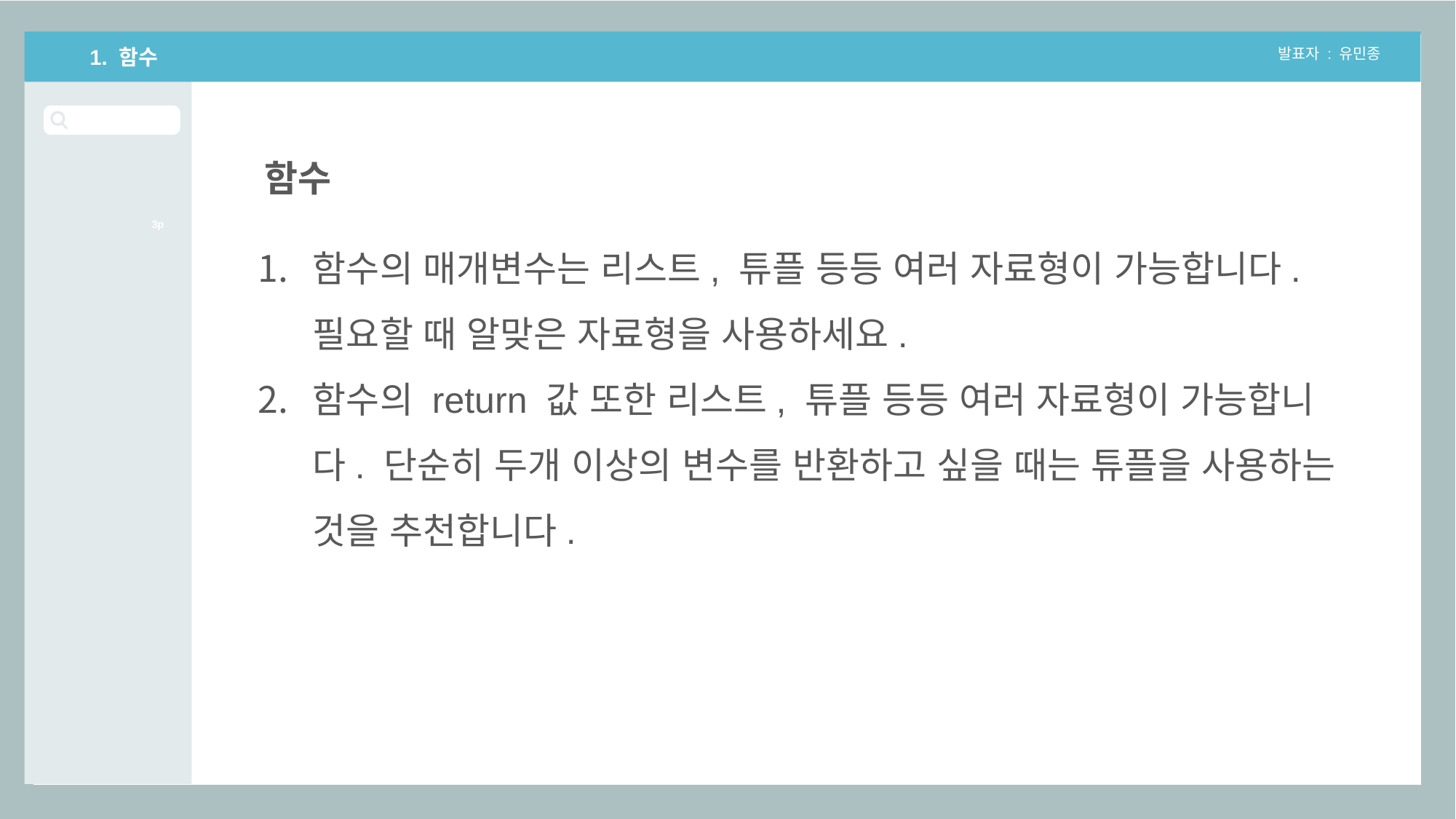

1. 함수
발표자 : 유민종

함수
3p
함수의 매개변수는 리스트, 튜플 등등 여러 자료형이 가능합니다. 필요할 때 알맞은 자료형을 사용하세요.
함수의 return 값 또한 리스트, 튜플 등등 여러 자료형이 가능합니다. 단순히 두개 이상의 변수를 반환하고 싶을 때는 튜플을 사용하는 것을 추천합니다.